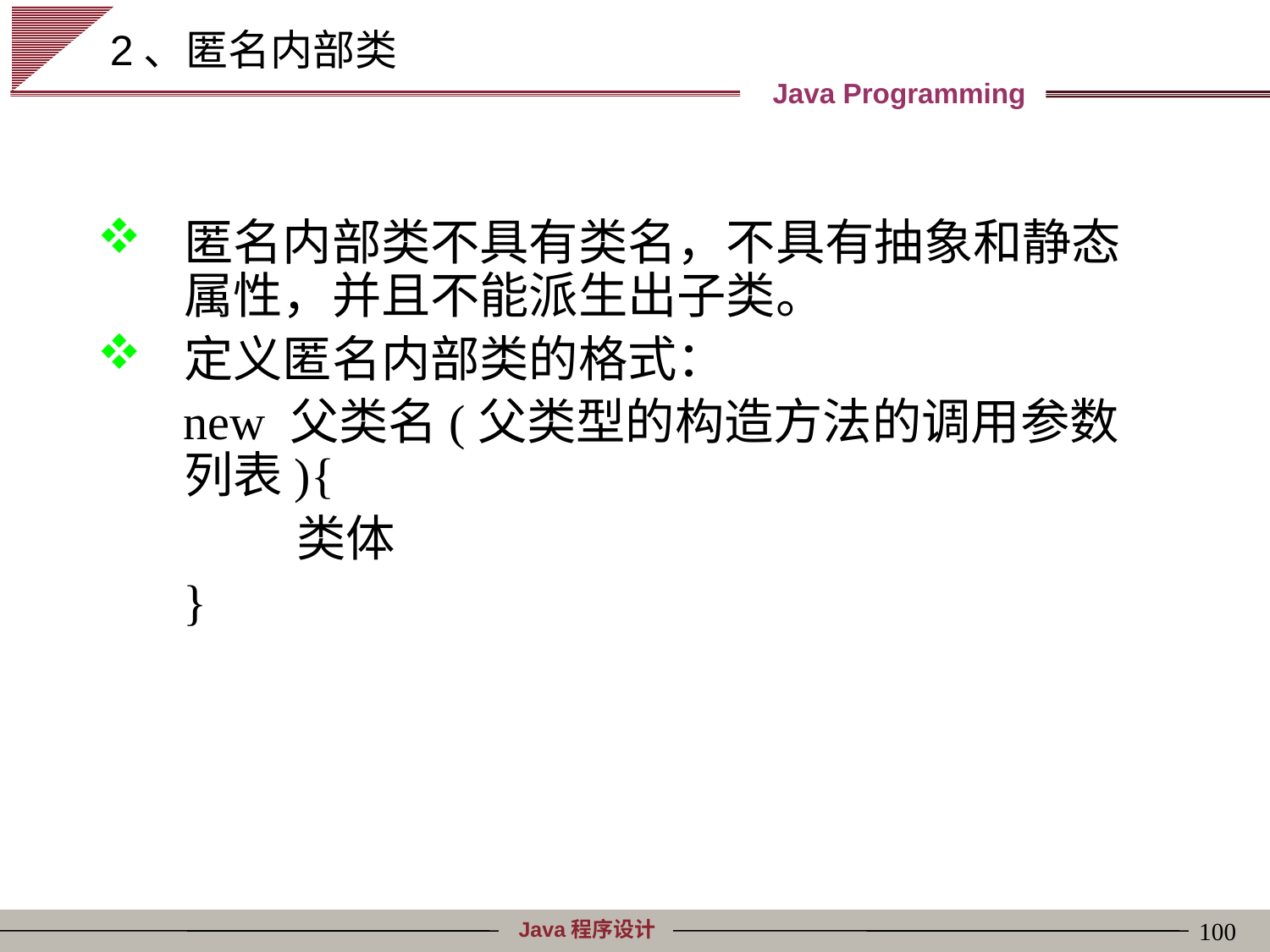

# 2、匿名内部类
匿名内部类不具有类名，不具有抽象和静态属性，并且不能派生出子类。
定义匿名内部类的格式：
       new 父类名(父类型的构造方法的调用参数列表){
                 类体
       }